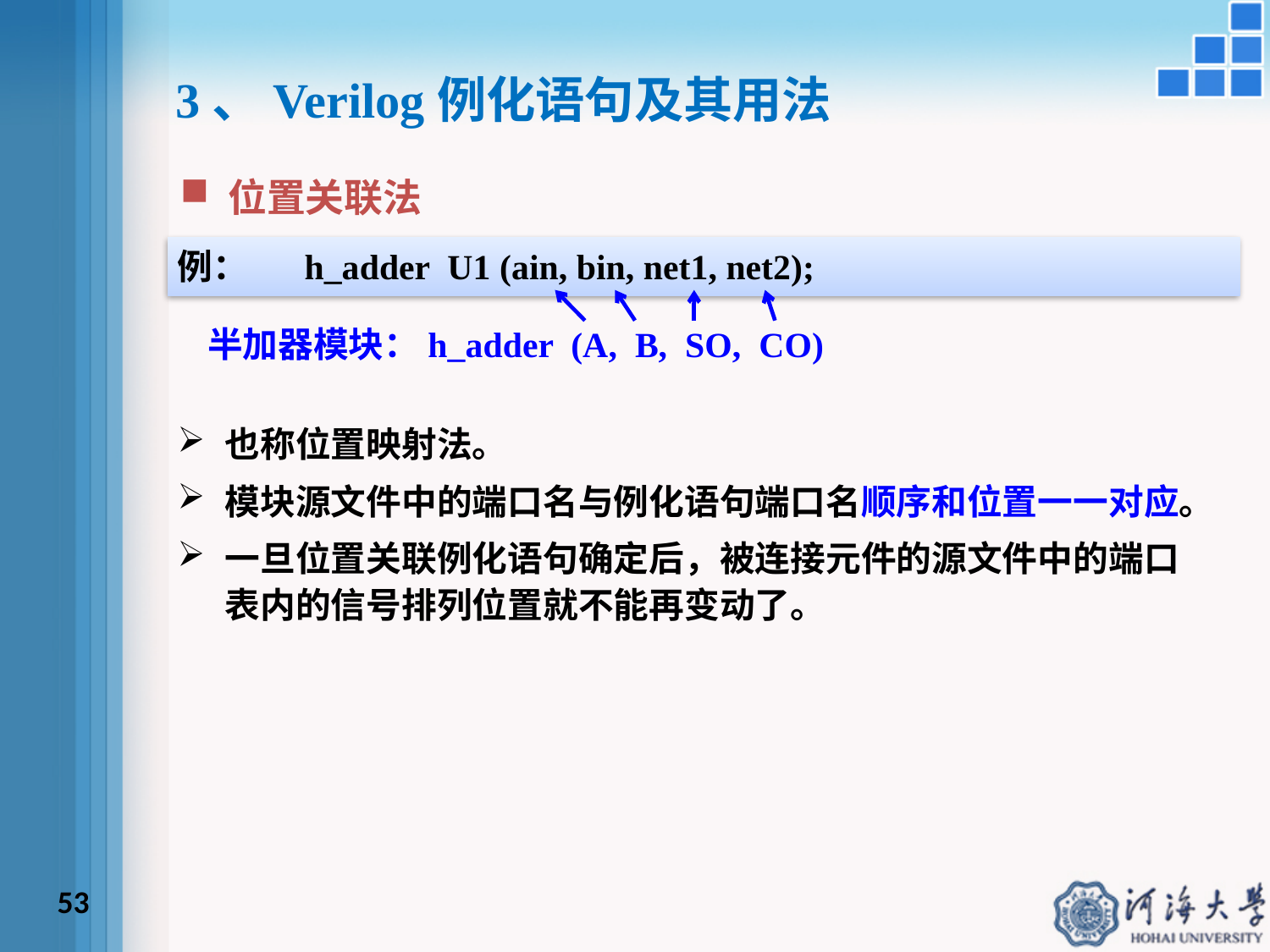

3、Verilog例化语句及其用法
位置关联法
例：	h_adder  U1 (ain, bin, net1, net2);

半加器模块：h_adder  (A,  B,  SO,  CO)
也称位置映射法。
模块源文件中的端口名与例化语句端口名顺序和位置一一对应。
一旦位置关联例化语句确定后，被连接元件的源文件中的端口表内的信号排列位置就不能再变动了。
53